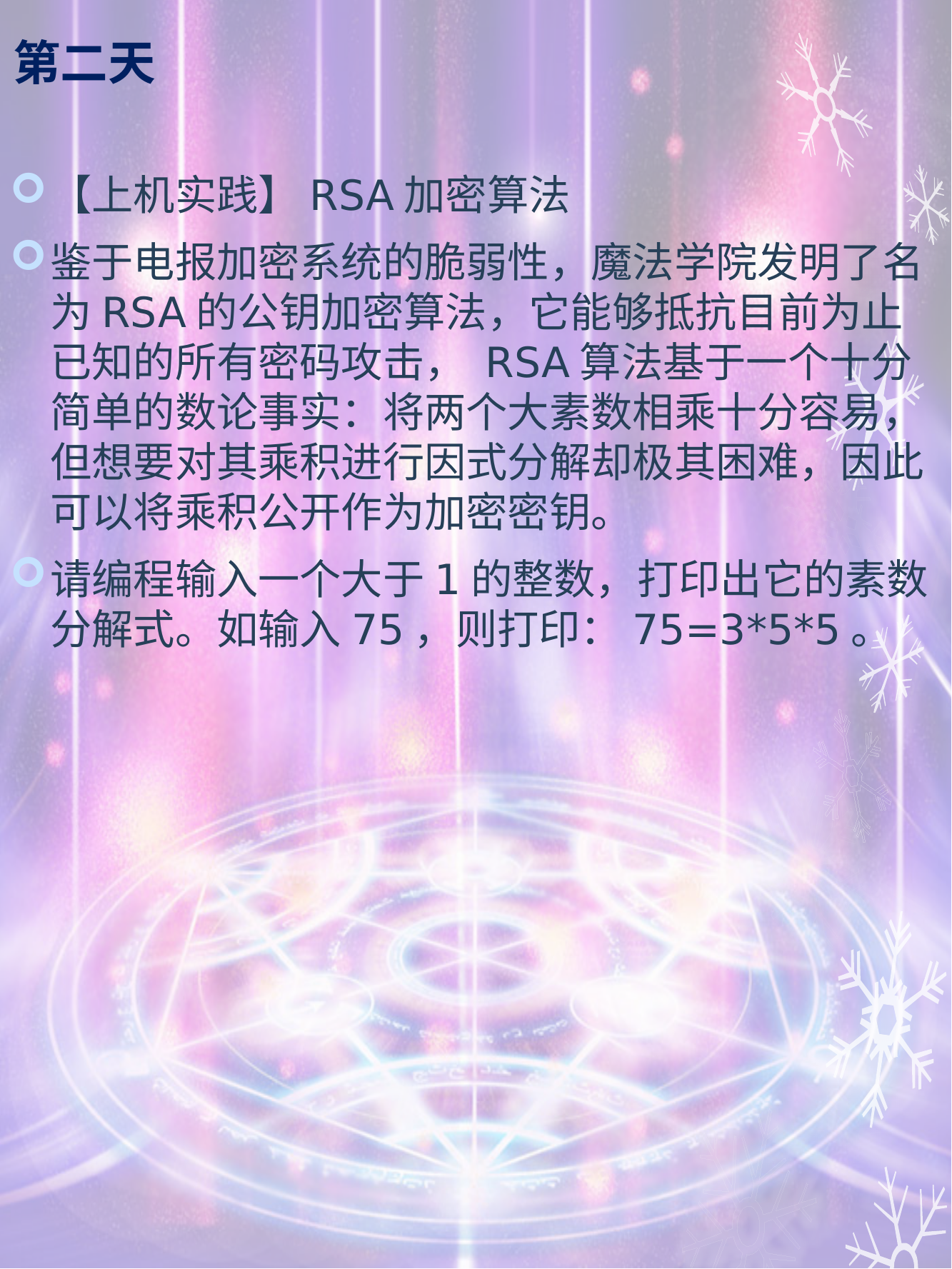

# 第二天
【上机实践】RSA加密算法
鉴于电报加密系统的脆弱性，魔法学院发明了名为RSA的公钥加密算法，它能够抵抗目前为止已知的所有密码攻击， RSA算法基于一个十分简单的数论事实：将两个大素数相乘十分容易，但想要对其乘积进行因式分解却极其困难，因此可以将乘积公开作为加密密钥。
请编程输入一个大于1的整数，打印出它的素数分解式。如输入75，则打印：75=3*5*5。